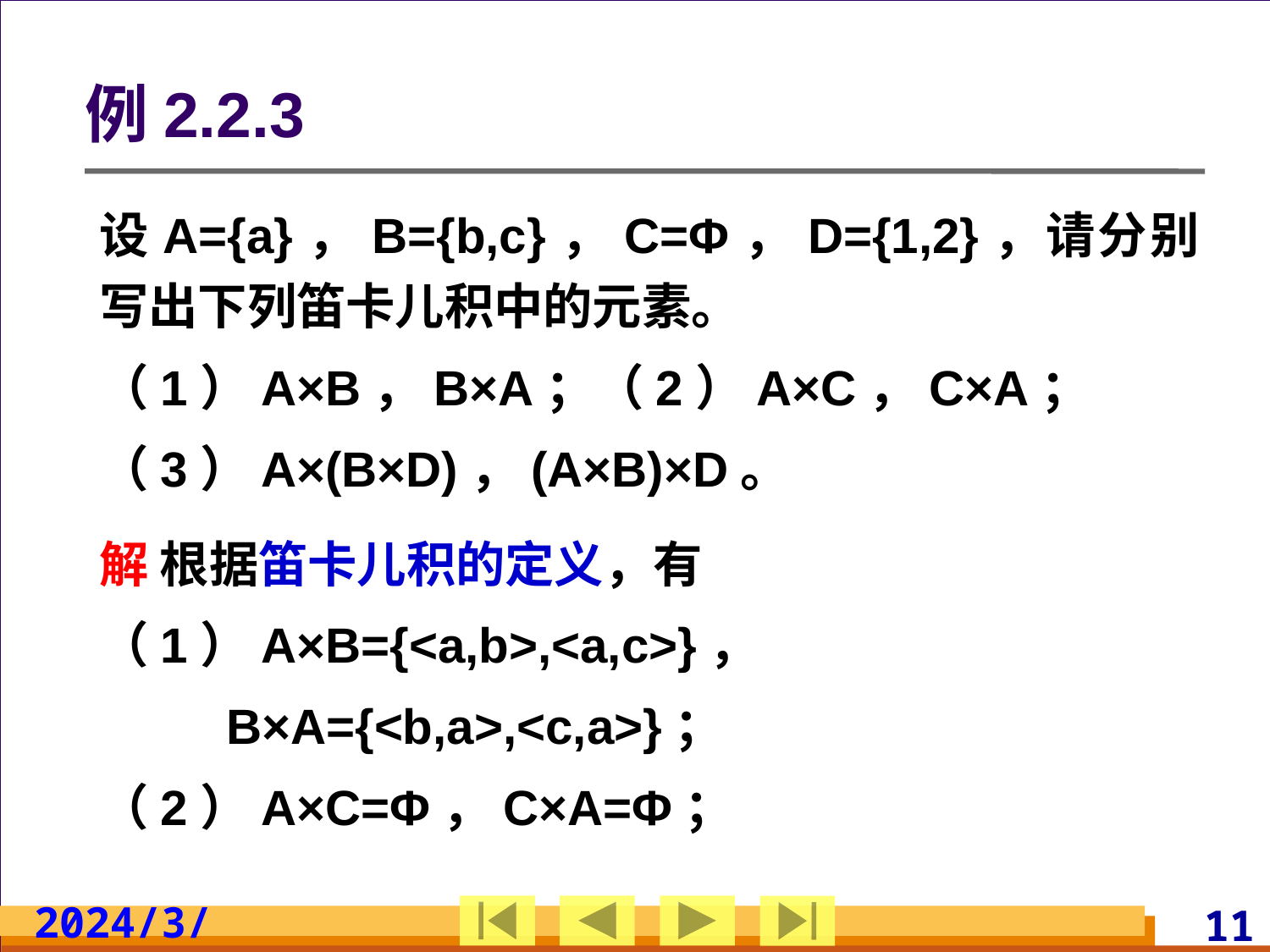

# 例2.2.3
设A={a}，B={b,c}，C=Φ，D={1,2}，请分别写出下列笛卡儿积中的元素。
（1）A×B，B×A；（2）A×C，C×A；
（3）A×(B×D)，(A×B)×D。
解 根据笛卡儿积的定义，有
（1）A×B={<a,b>,<a,c>}，
	B×A={<b,a>,<c,a>}；
（2）A×C=Φ，C×A=Φ；
2024/3/10